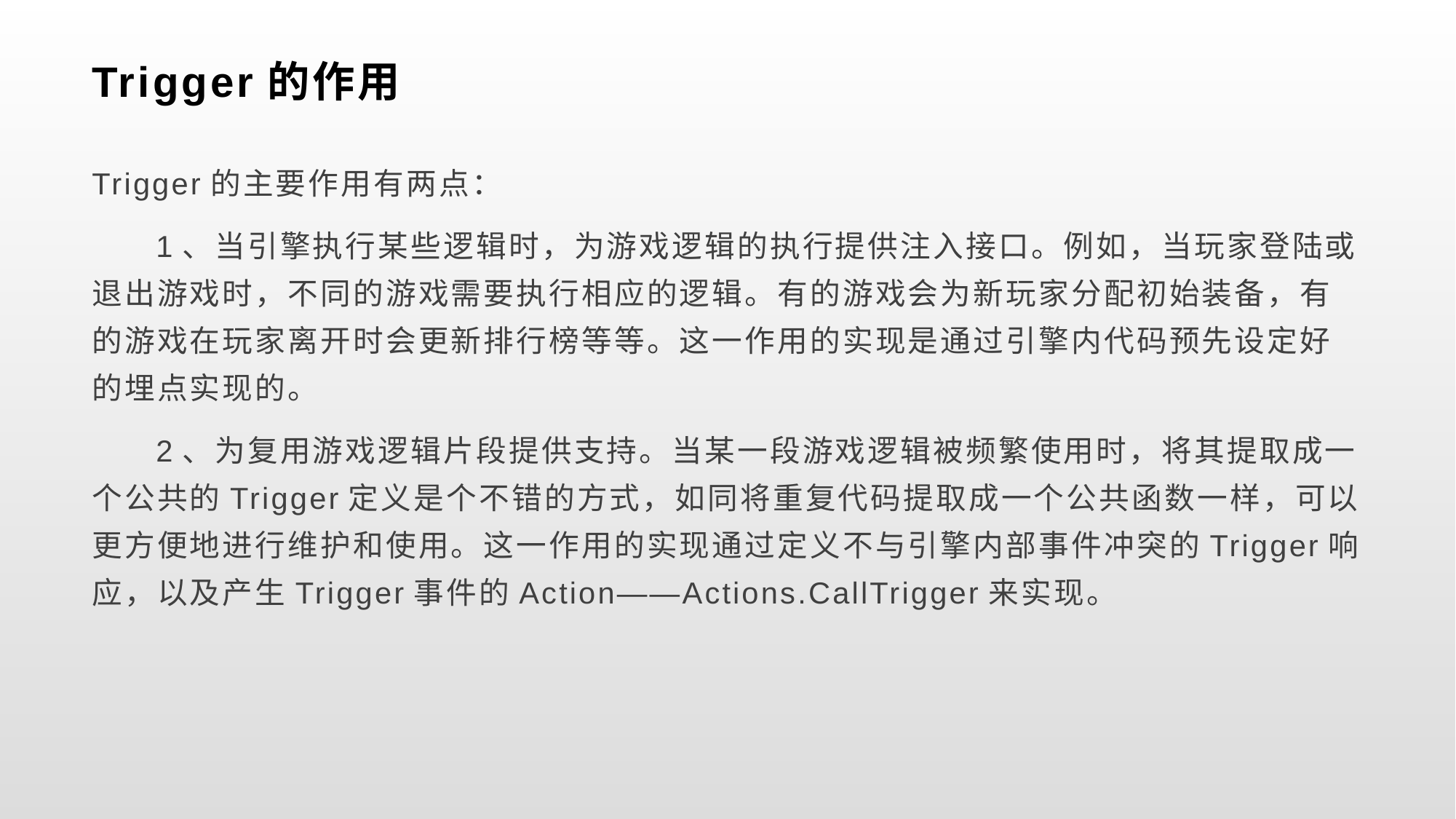

# Trigger的作用
Trigger的主要作用有两点：
      1、当引擎执行某些逻辑时，为游戏逻辑的执行提供注入接口。例如，当玩家登陆或退出游戏时，不同的游戏需要执行相应的逻辑。有的游戏会为新玩家分配初始装备，有的游戏在玩家离开时会更新排行榜等等。这一作用的实现是通过引擎内代码预先设定好的埋点实现的。
      2、为复用游戏逻辑片段提供支持。当某一段游戏逻辑被频繁使用时，将其提取成一个公共的Trigger定义是个不错的方式，如同将重复代码提取成一个公共函数一样，可以更方便地进行维护和使用。这一作用的实现通过定义不与引擎内部事件冲突的Trigger响应，以及产生Trigger事件的Action——Actions.CallTrigger来实现。